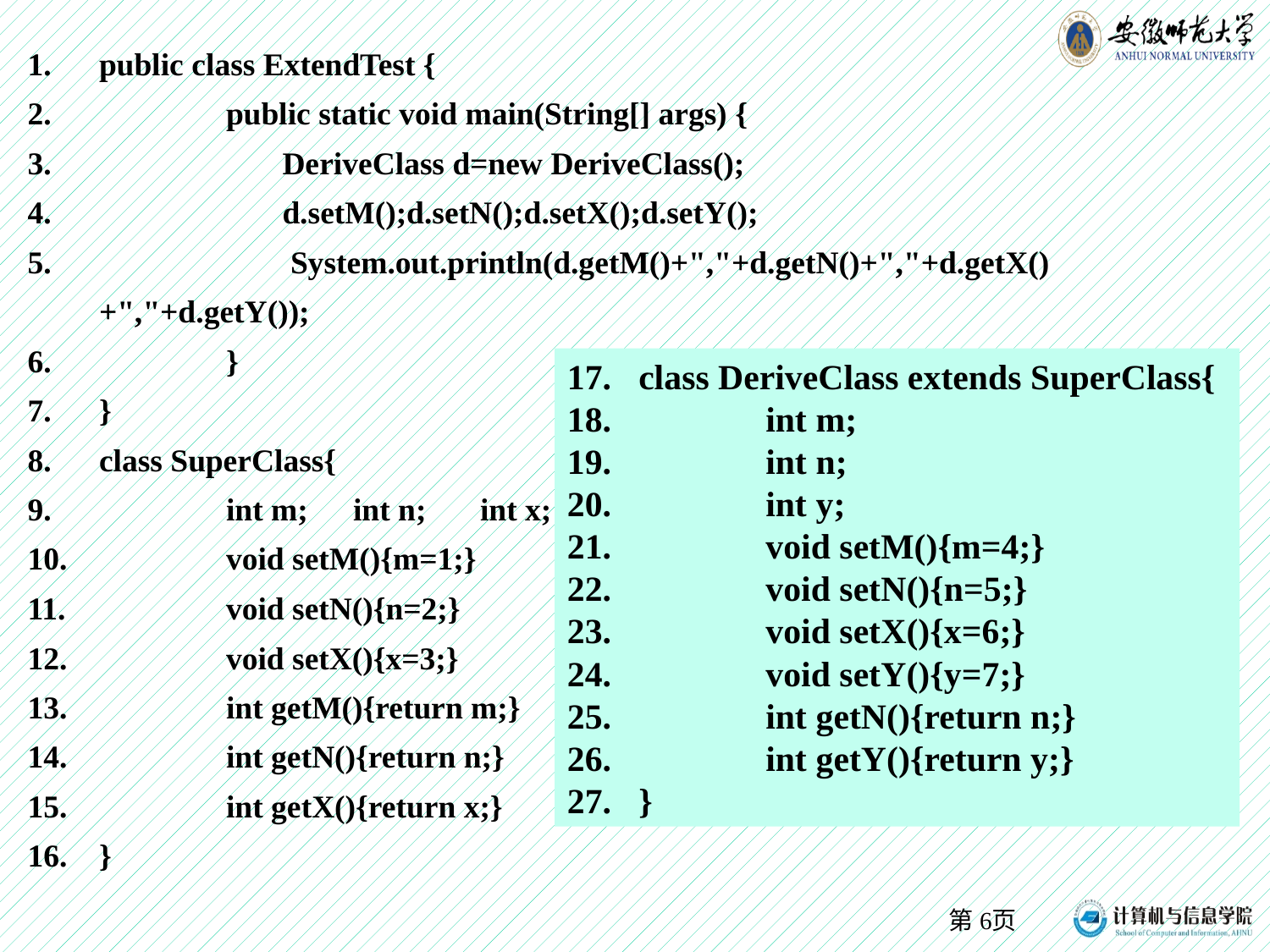

public class ExtendTest {
	public static void main(String[] args) {
	       DeriveClass d=new DeriveClass();
	       d.setM();d.setN();d.setX();d.setY();
 	        System.out.println(d.getM()+","+d.getN()+","+d.getX()+","+d.getY());
	}
}
class SuperClass{
	int m;	int n;	int x;
	void setM(){m=1;}
	void setN(){n=2;}
	void setX(){x=3;}
	int getM(){return m;}
	int getN(){return n;}
	int getX(){return x;}
}

class DeriveClass extends SuperClass{
	int m;
	int n;
	int y;
	void setM(){m=4;}
	void setN(){n=5;}
	void setX(){x=6;}
	void setY(){y=7;}
	int getN(){return n;}
	int getY(){return y;}
}
第6页